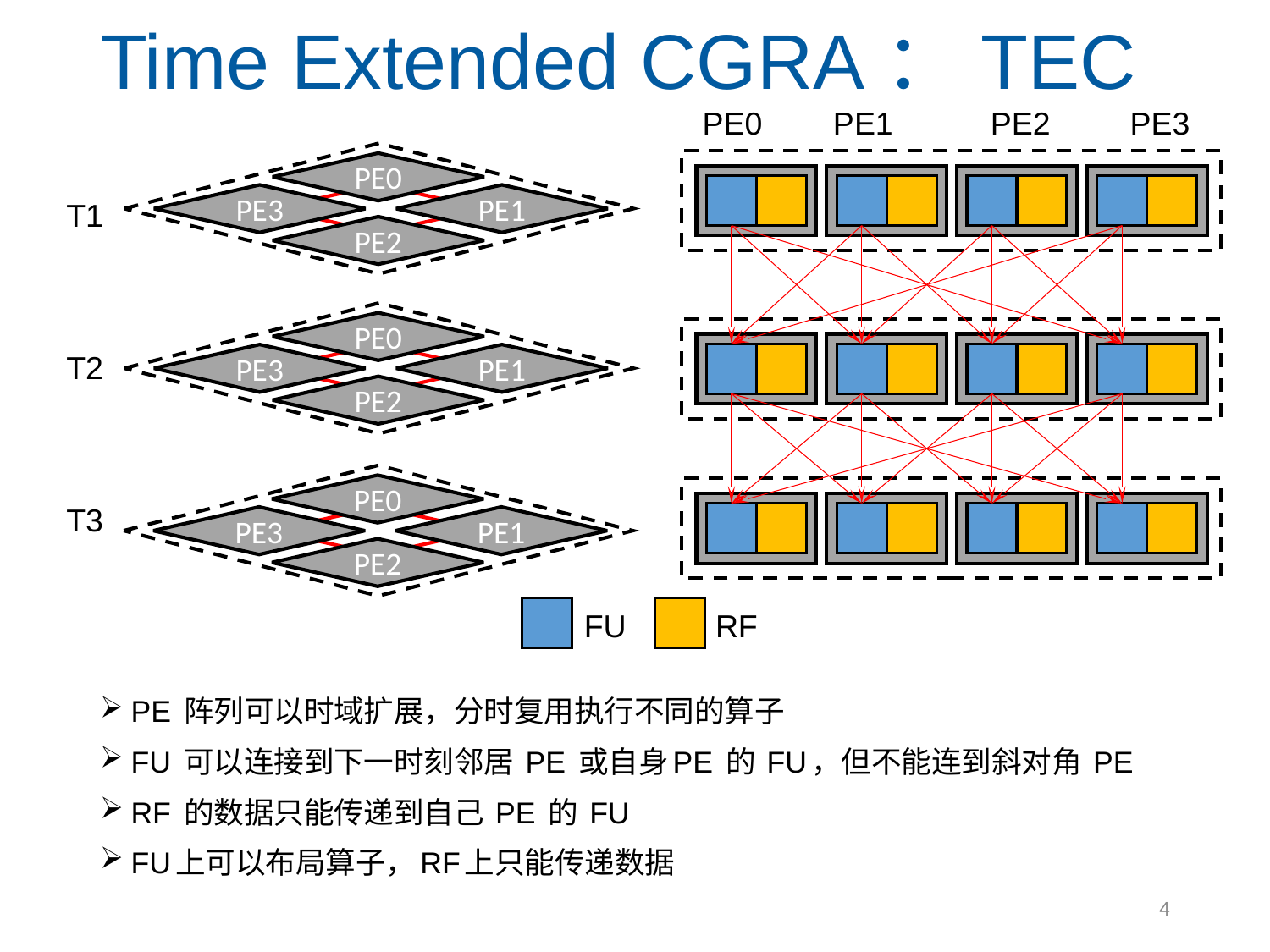

# Time Extended CGRA：TEC
PE0        PE1           PE2         PE3

PE0
PE3
PE1
PE2

T1

T2

T3

PE0
PE3
PE1
PE2

PE0
PE3
PE1
PE2

FU
RF
PE 阵列可以时域扩展，分时复用执行不同的算子
FU 可以连接到下一时刻邻居 PE 或自身PE 的 FU，但不能连到斜对角 PE
RF 的数据只能传递到自己 PE 的 FU
FU上可以布局算子，RF上只能传递数据
4